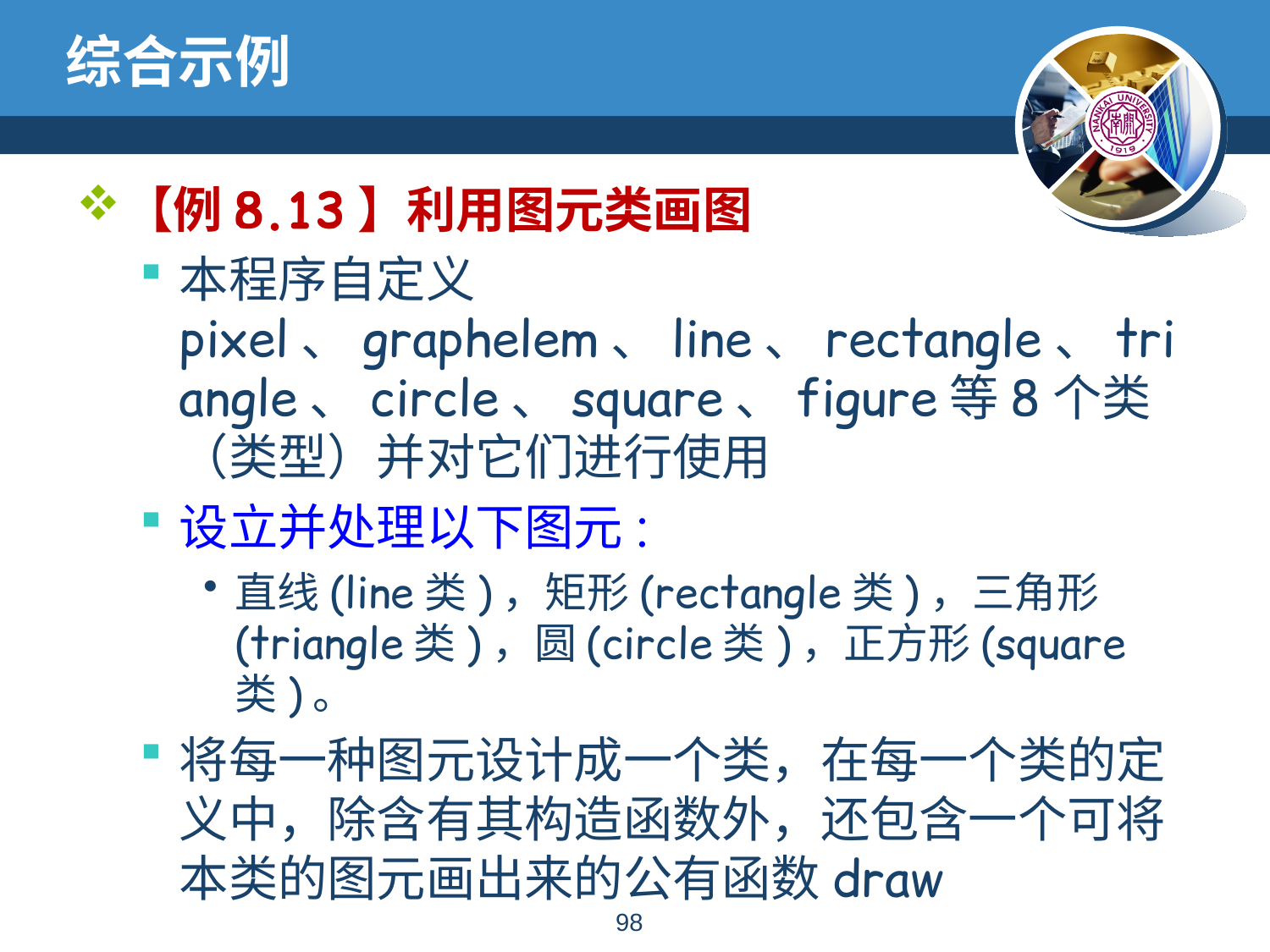

# 综合示例
【例8.13】利用图元类画图
本程序自定义pixel、graphelem、line、rectangle、triangle、circle、square、figure等8个类（类型）并对它们进行使用
设立并处理以下图元:
直线(line类)，矩形(rectangle类)，三角形(triangle类)，圆(circle类)，正方形(square类)。
将每一种图元设计成一个类，在每一个类的定义中，除含有其构造函数外，还包含一个可将本类的图元画出来的公有函数draw
98